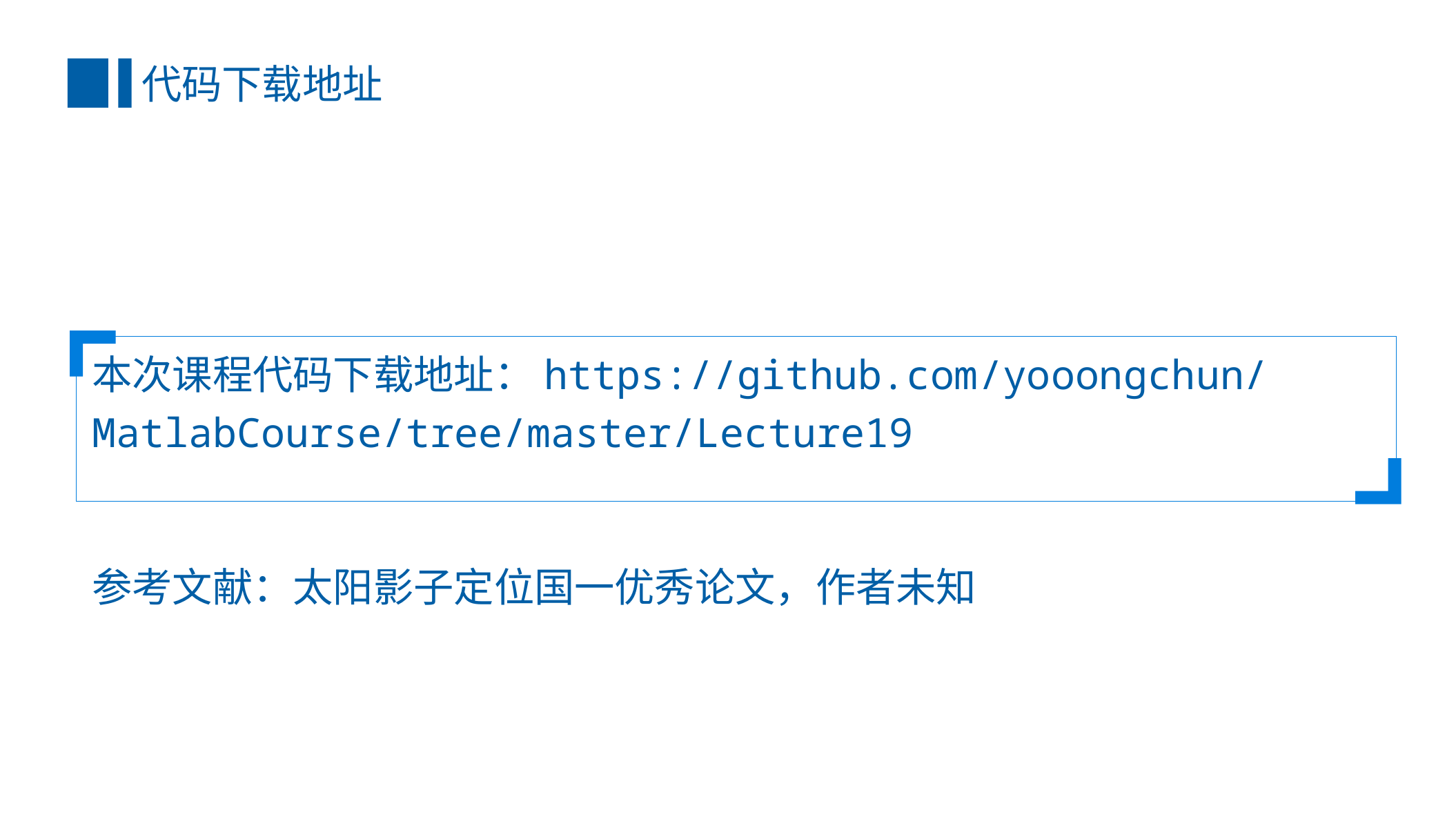

代码下载地址

本次课程代码下载地址：https://github.com/yooongchun/MatlabCourse/tree/master/Lecture19

参考文献：太阳影子定位国一优秀论文，作者未知